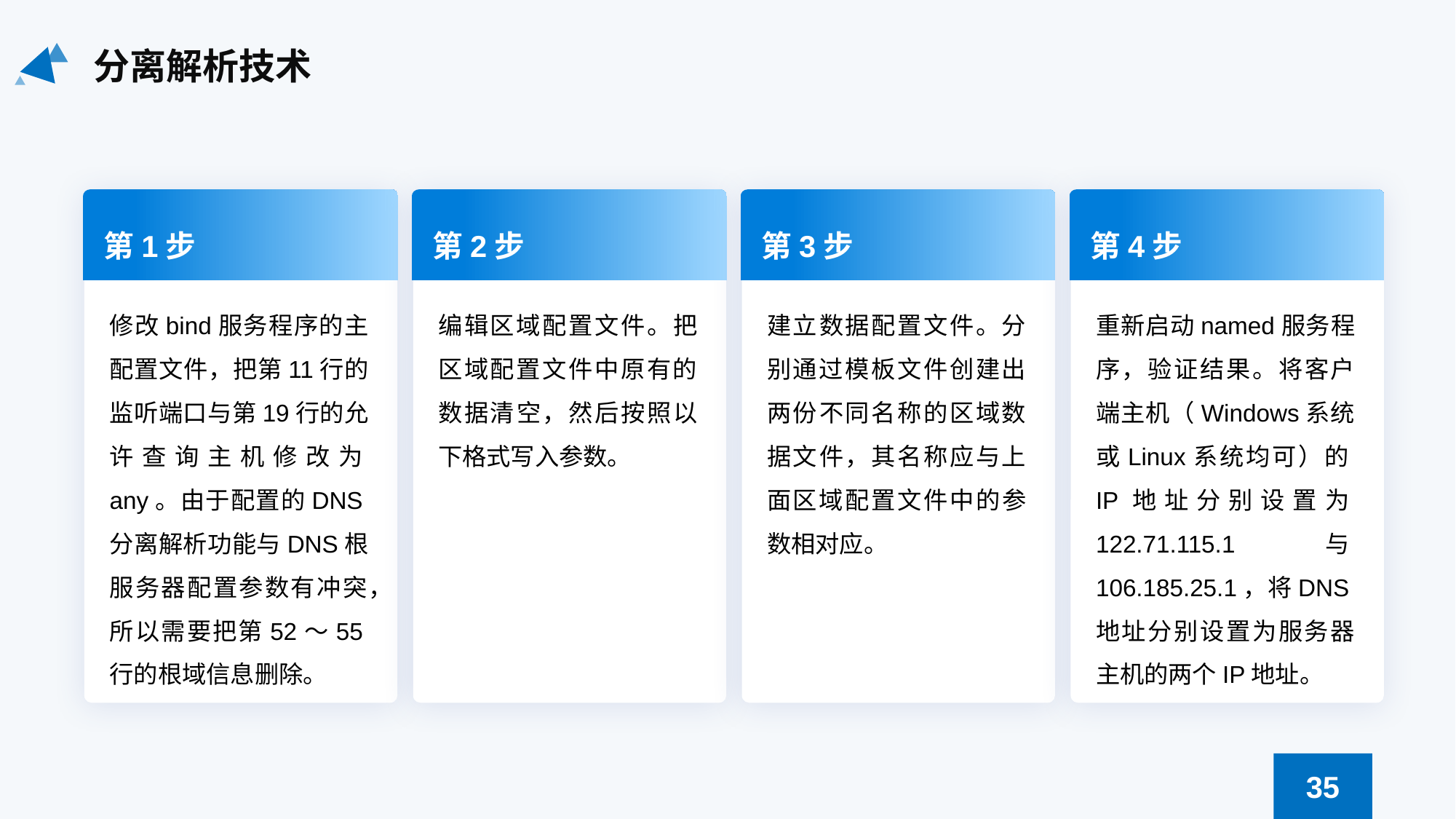

分离解析技术

第1步
第2步
第3步
第4步
修改bind服务程序的主配置文件，把第11行的监听端口与第19行的允许查询主机修改为any。由于配置的DNS分离解析功能与DNS根服务器配置参数有冲突，所以需要把第52～55行的根域信息删除。
编辑区域配置文件。把区域配置文件中原有的数据清空，然后按照以下格式写入参数。
建立数据配置文件。分别通过模板文件创建出两份不同名称的区域数据文件，其名称应与上面区域配置文件中的参数相对应。
重新启动named服务程序，验证结果。将客户端主机（Windows系统或Linux系统均可）的IP地址分别设置为122.71.115.1与106.185.25.1，将DNS地址分别设置为服务器主机的两个IP地址。

35